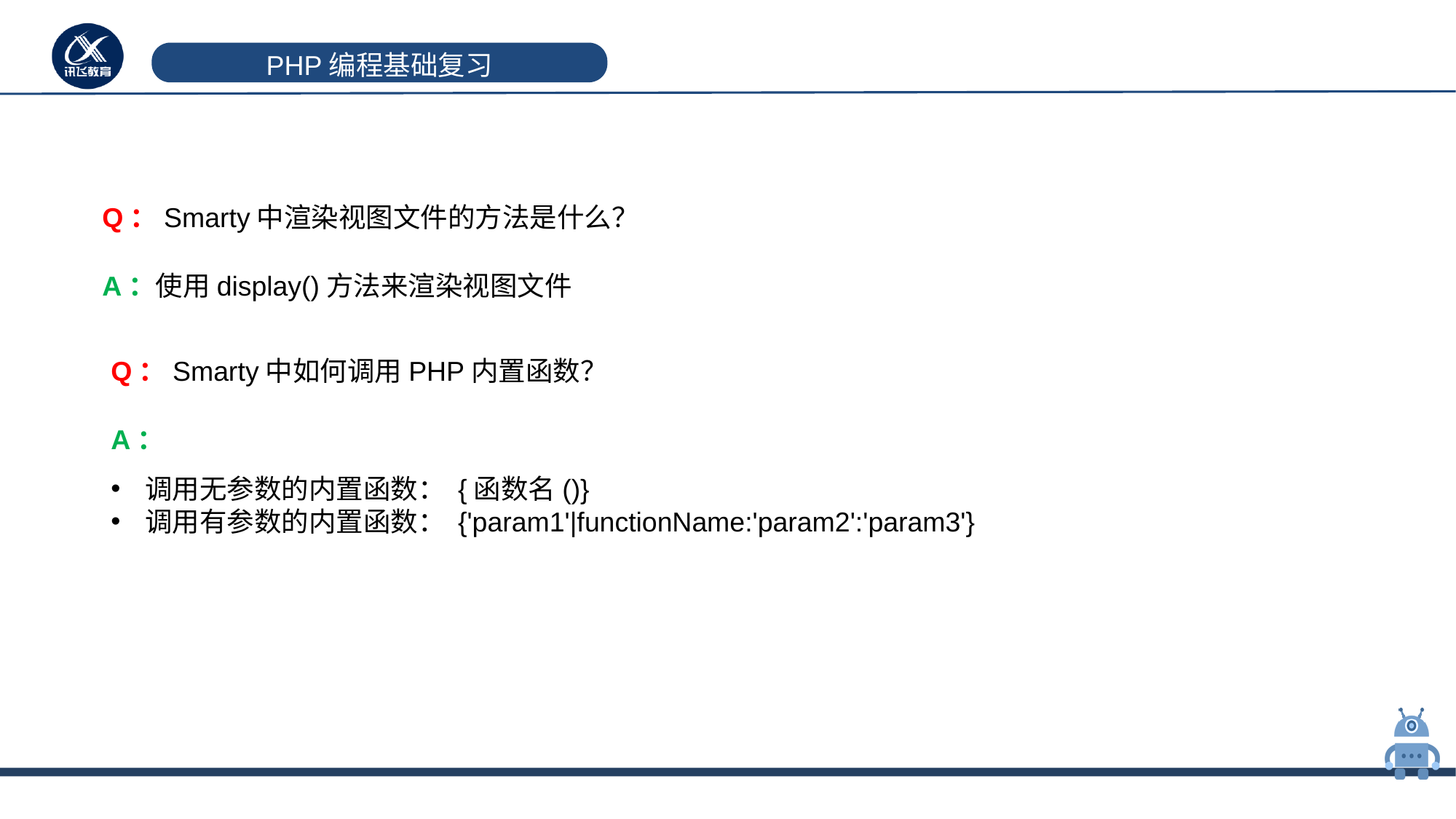

# PHP编程基础复习
Q：Smarty中渲染视图文件的方法是什么？
A：使用display()方法来渲染视图文件
Q：Smarty中如何调用PHP内置函数？
A：
调用无参数的内置函数： {函数名()}
调用有参数的内置函数： {'param1'|functionName:'param2':'param3'}